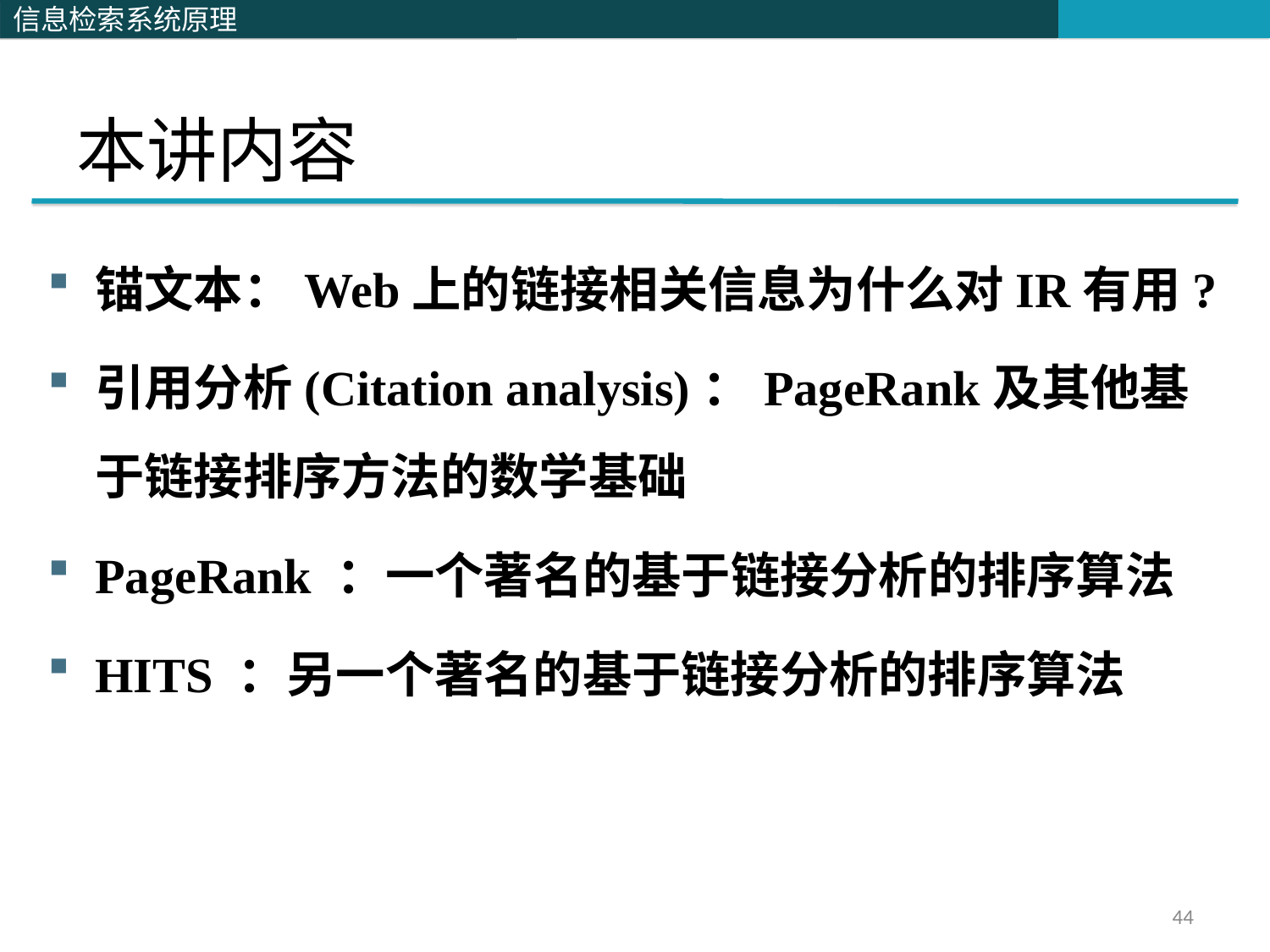

# 本讲内容
锚文本：Web上的链接相关信息为什么对IR有用?
引用分析(Citation analysis)：PageRank及其他基于链接排序方法的数学基础
PageRank ：一个著名的基于链接分析的排序算法
HITS ：另一个著名的基于链接分析的排序算法

44